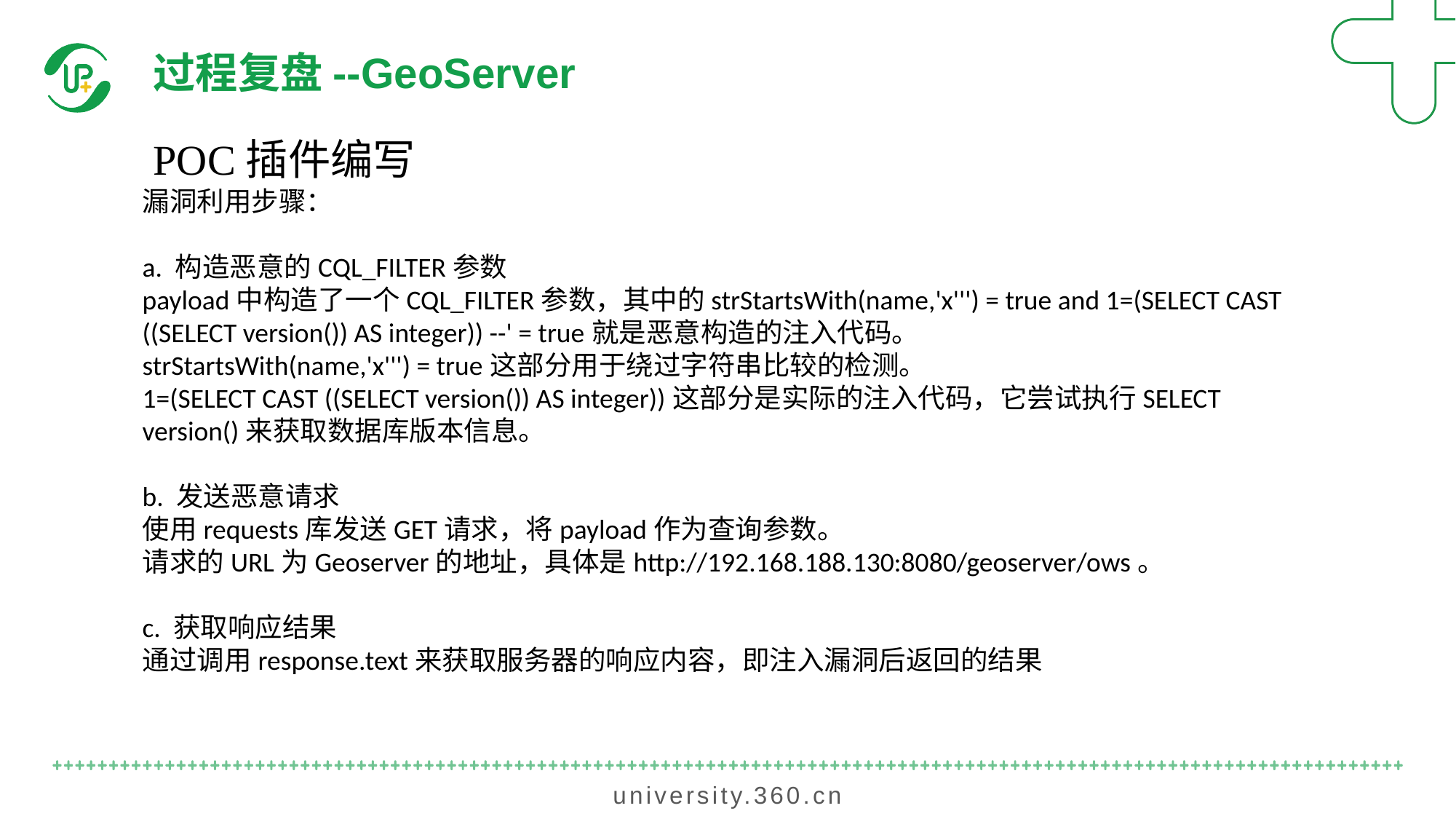

过程复盘--GeoServer

POC插件编写

漏洞利用步骤：

a. 构造恶意的CQL_FILTER参数
payload中构造了一个CQL_FILTER参数，其中的strStartsWith(name,'x''') = true and 1=(SELECT CAST ((SELECT version()) AS integer)) --' = true就是恶意构造的注入代码。
strStartsWith(name,'x''') = true这部分用于绕过字符串比较的检测。
1=(SELECT CAST ((SELECT version()) AS integer))这部分是实际的注入代码，它尝试执行SELECT version()来获取数据库版本信息。

b. 发送恶意请求
使用requests库发送GET请求，将payload作为查询参数。
请求的URL为Geoserver的地址，具体是http://192.168.188.130:8080/geoserver/ows。

c. 获取响应结果
通过调用response.text来获取服务器的响应内容，即注入漏洞后返回的结果